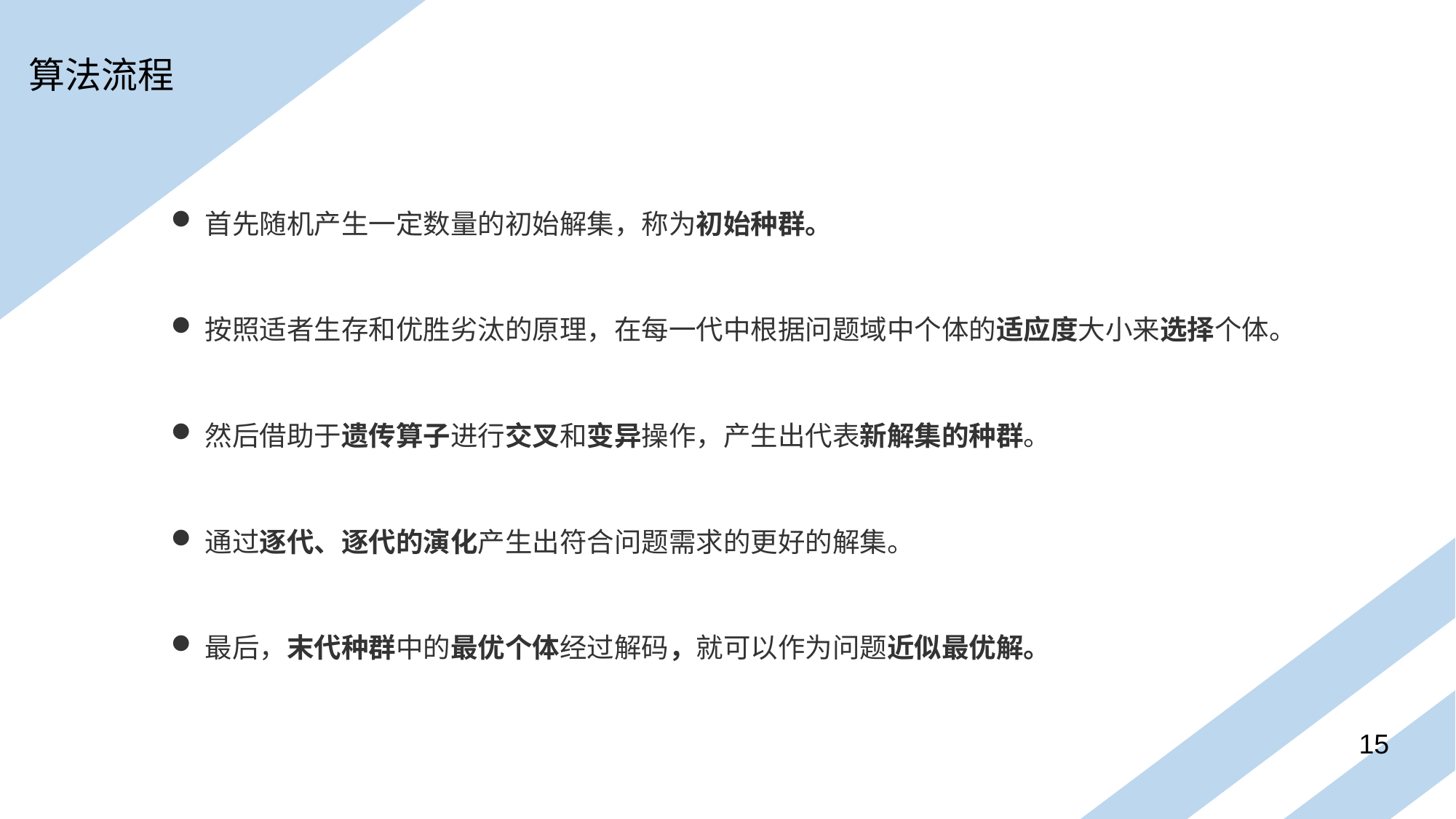

算法流程
首先随机产生一定数量的初始解集，称为初始种群。

按照适者生存和优胜劣汰的原理，在每一代中根据问题域中个体的适应度大小来选择个体。

然后借助于遗传算子进行交叉和变异操作，产生出代表新解集的种群。

通过逐代、逐代的演化产生出符合问题需求的更好的解集。

最后，末代种群中的最优个体经过解码，就可以作为问题近似最优解。

15